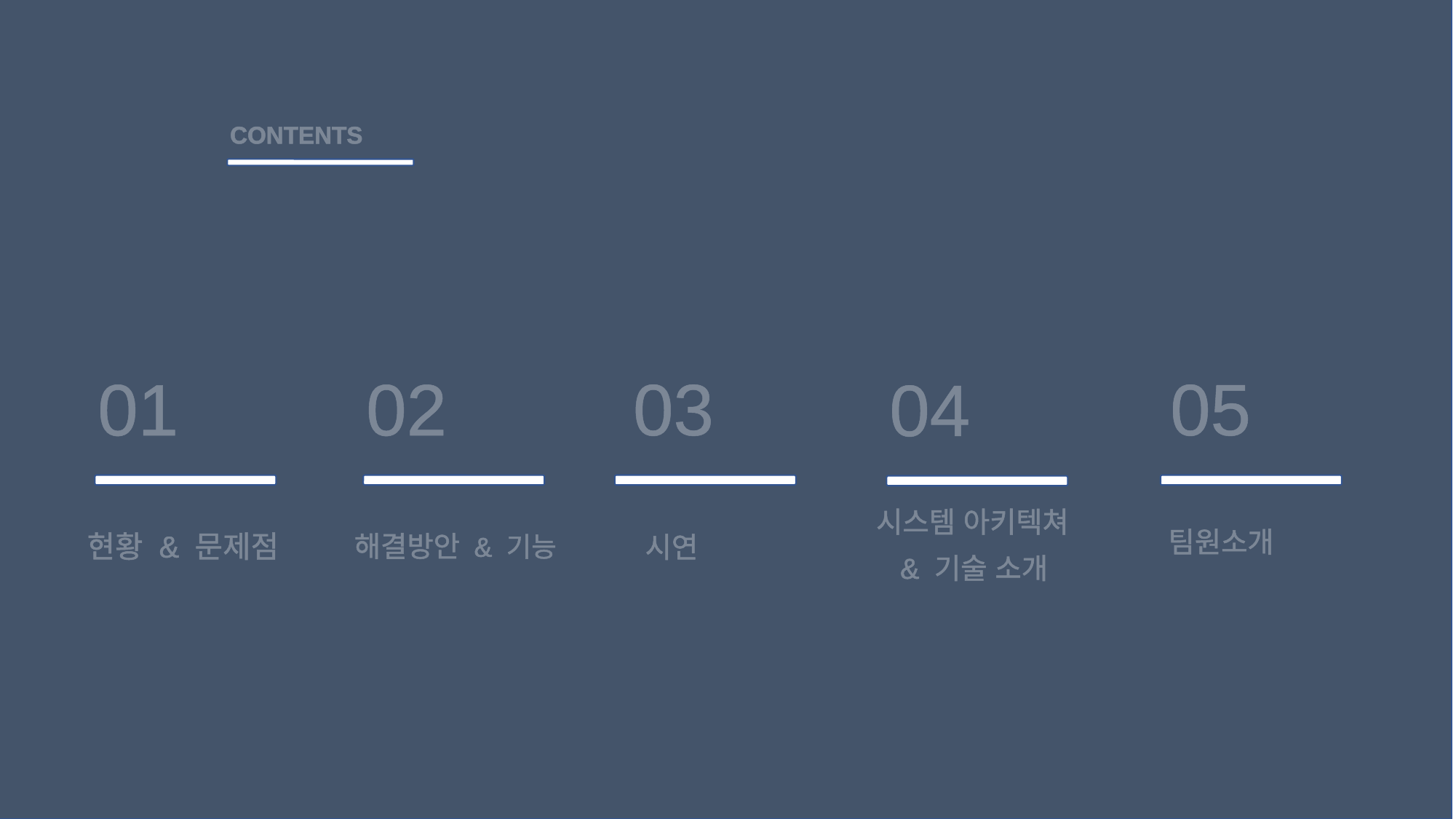

CONTENTS

03
05
01
02
04

시스템 아키텍쳐
   & 기술 소개
해결방안 & 기능
현황 & 문제점
시연
팀원소개